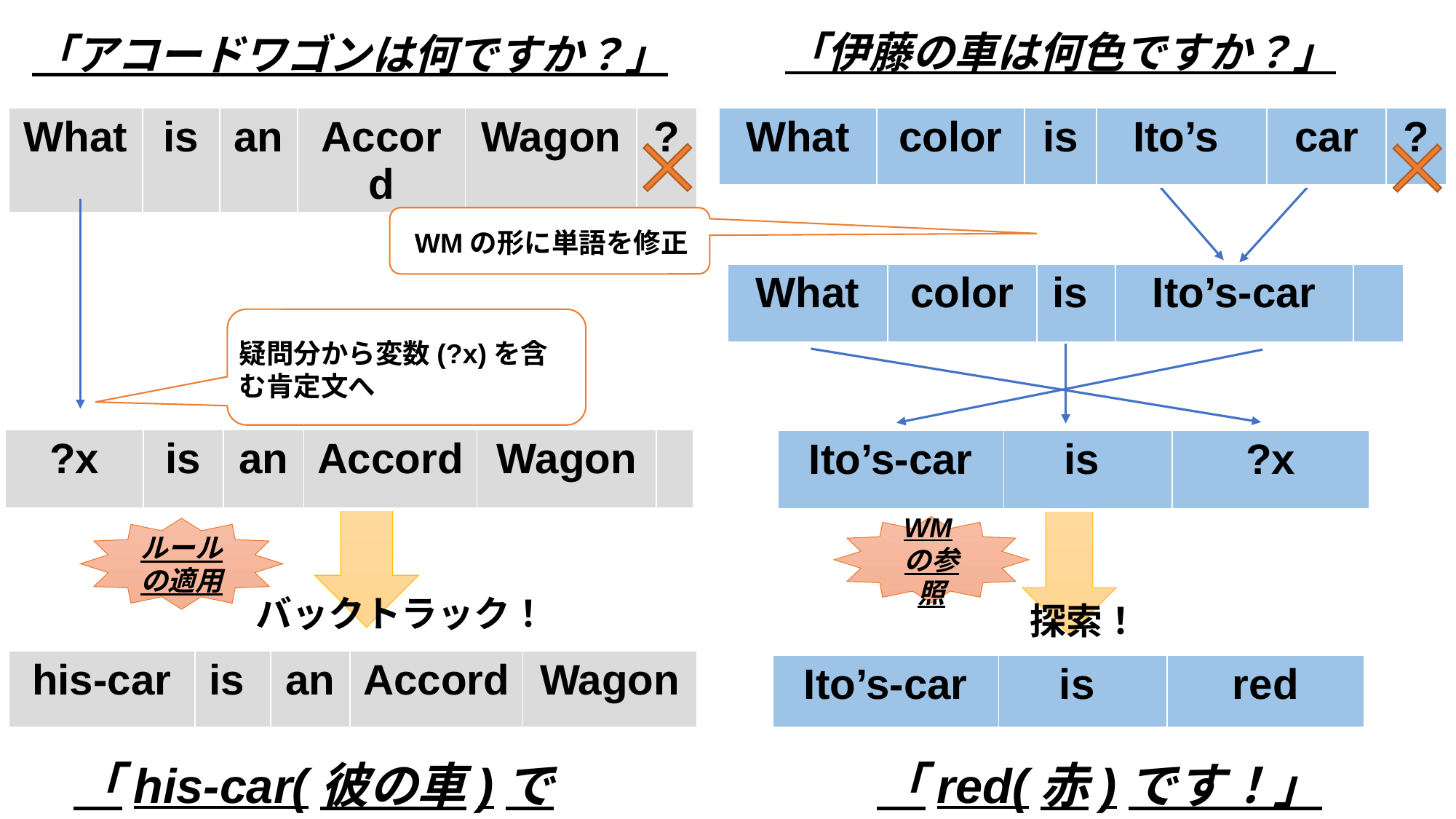

「伊藤の車は何色ですか？」
「アコードワゴンは何ですか？」
| What | is | an | Accord | Wagon | ? |
| --- | --- | --- | --- | --- | --- |
| What | color | is | Ito’s | car | ? |
| --- | --- | --- | --- | --- | --- |

WMの形に単語を修正
| What | color | is | Ito’s-car |  |
| --- | --- | --- | --- | --- |

疑問分から変数(?x)を含む肯定文へ
| ?x | is | an | Accord | Wagon |  |
| --- | --- | --- | --- | --- | --- |
| Ito’s-car | is | ?x |
| --- | --- | --- |

WMの参照
ルールの適用
バックトラック！
探索！
| his-car | is | an | Accord | Wagon |
| --- | --- | --- | --- | --- |
| Ito’s-car | is | red |
| --- | --- | --- |
「his-car(彼の車)です！」
「red(赤)です！」